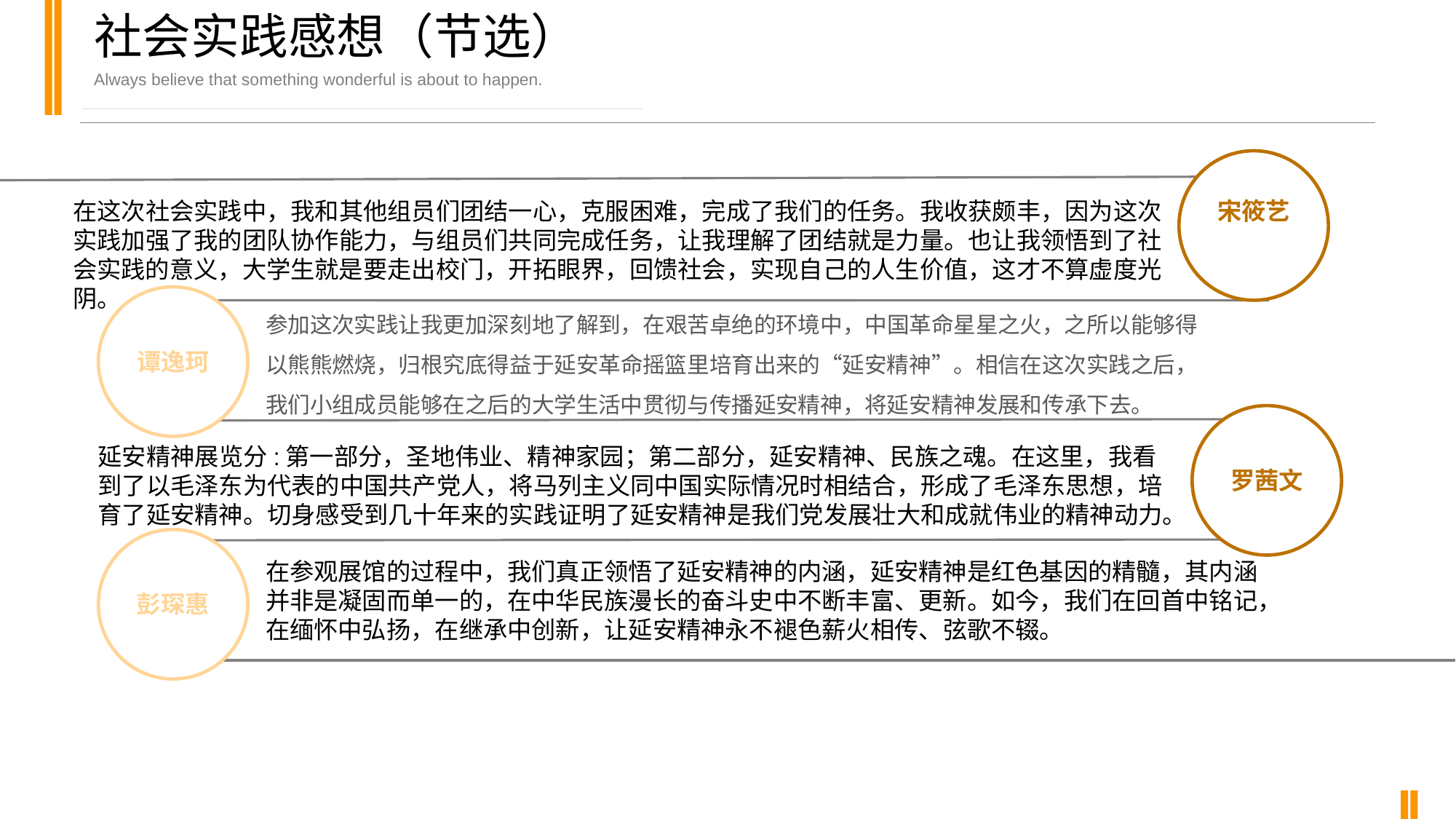

社会实践感想（节选）
Always believe that something wonderful is about to happen.

宋筱艺
在这次社会实践中，我和其他组员们团结一心，克服困难，完成了我们的任务。我收获颇丰，因为这次实践加强了我的团队协作能力，与组员们共同完成任务，让我理解了团结就是力量。也让我领悟到了社会实践的意义，大学生就是要走出校门，开拓眼界，回馈社会，实现自己的人生价值，这才不算虚度光阴。

参加这次实践让我更加深刻地了解到，在艰苦卓绝的环境中，中国革命星星之火，之所以能够得以熊熊燃烧，归根究底得益于延安革命摇篮里培育出来的“延安精神”。相信在这次实践之后，我们小组成员能够在之后的大学生活中贯彻与传播延安精神，将延安精神发展和传承下去。
谭逸珂

延安精神展览分:第一部分，圣地伟业、精神家园；第二部分，延安精神、民族之魂。在这里，我看到了以毛泽东为代表的中国共产党人，将马列主义同中国实际情况时相结合，形成了毛泽东思想，培育了延安精神。切身感受到几十年来的实践证明了延安精神是我们党发展壮大和成就伟业的精神动力。
罗茜文

在参观展馆的过程中，我们真正领悟了延安精神的内涵，延安精神是红色基因的精髓，其内涵并非是凝固而单一的，在中华民族漫长的奋斗史中不断丰富、更新。如今，我们在回首中铭记，在缅怀中弘扬，在继承中创新，让延安精神永不褪色薪火相传、弦歌不辍。
彭琛惠